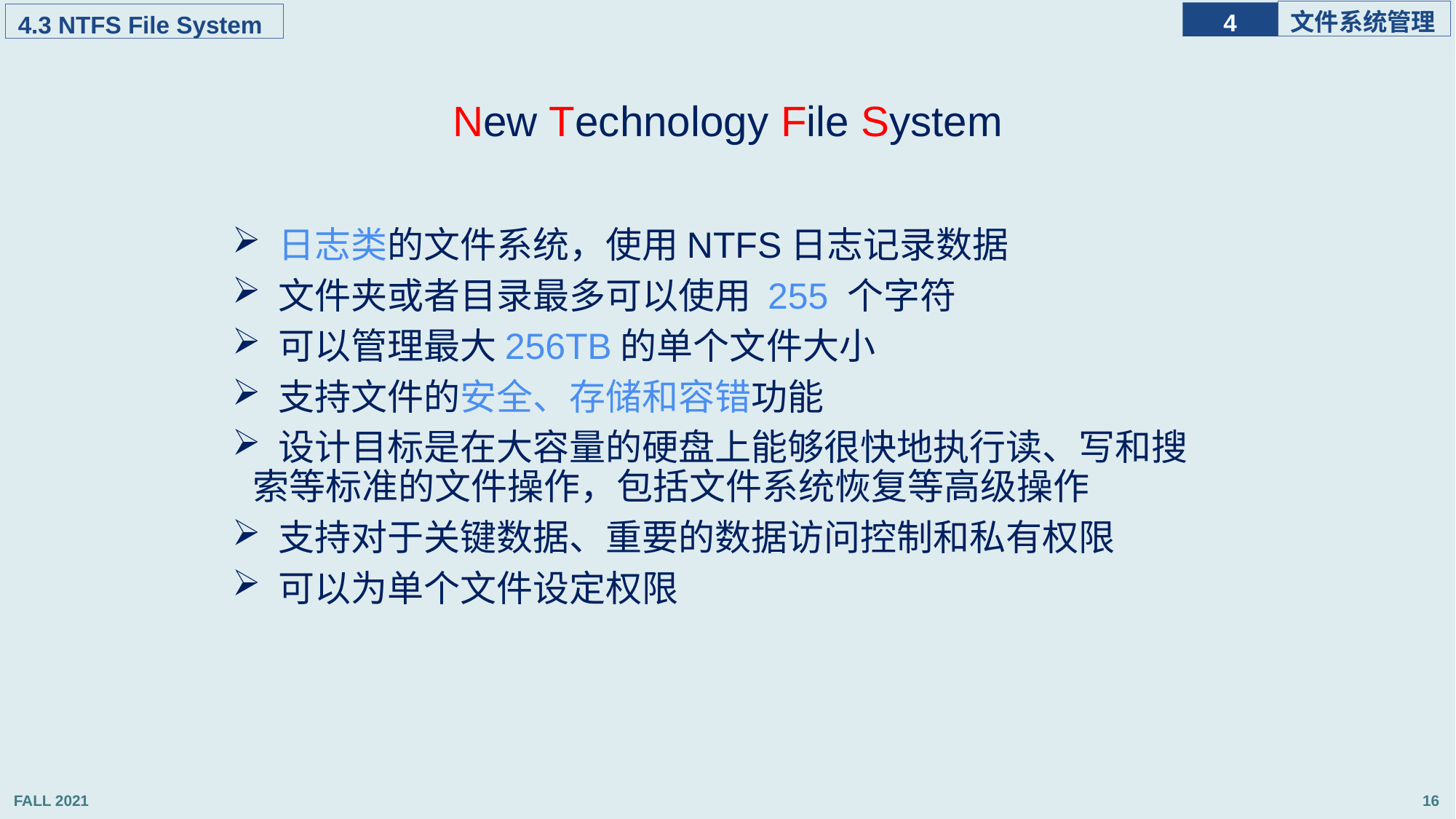

New Technology File System
 日志类的文件系统，使用NTFS日志记录数据
 文件夹或者目录最多可以使用 255 个字符
 可以管理最大256TB的单个文件大小
 支持文件的安全、存储和容错功能
 设计目标是在大容量的硬盘上能够很快地执行读、写和搜索等标准的文件操作，包括文件系统恢复等高级操作
 支持对于关键数据、重要的数据访问控制和私有权限
 可以为单个文件设定权限